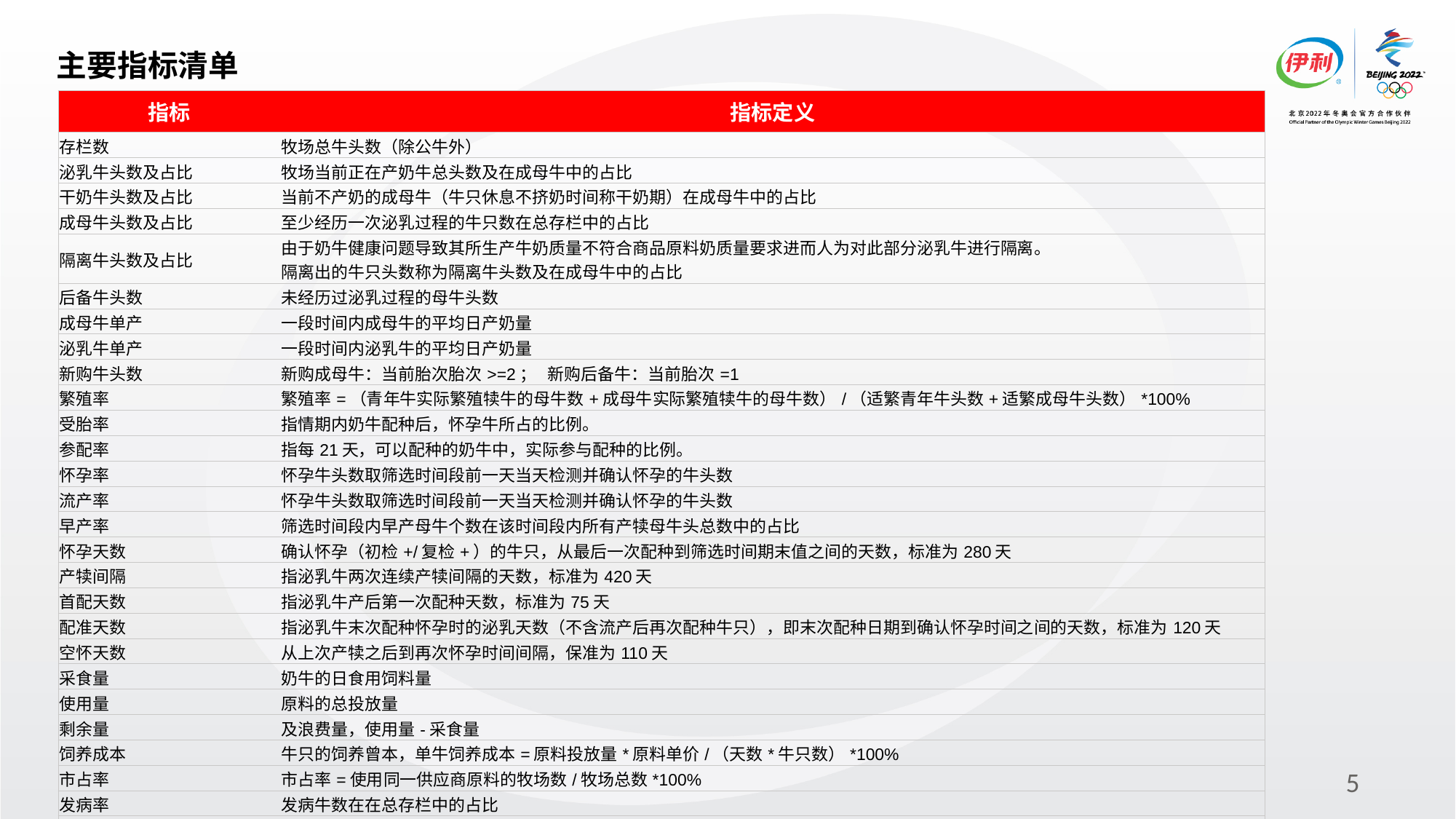

# 主要指标清单
| 指标 | 指标定义 |
| --- | --- |
| 存栏数 | 牧场总牛头数（除公牛外） |
| 泌乳牛头数及占比 | 牧场当前正在产奶牛总头数及在成母牛中的占比 |
| 干奶牛头数及占比 | 当前不产奶的成母牛（牛只休息不挤奶时间称干奶期）在成母牛中的占比 |
| 成母牛头数及占比 | 至少经历一次泌乳过程的牛只数在总存栏中的占比 |
| 隔离牛头数及占比 | 由于奶牛健康问题导致其所生产牛奶质量不符合商品原料奶质量要求进而人为对此部分泌乳牛进行隔离。 隔离出的牛只头数称为隔离牛头数及在成母牛中的占比 |
| 后备牛头数 | 未经历过泌乳过程的母牛头数 |
| 成母牛单产 | 一段时间内成母牛的平均日产奶量 |
| 泌乳牛单产 | 一段时间内泌乳牛的平均日产奶量 |
| 新购牛头数 | 新购成母牛：当前胎次胎次>=2； 新购后备牛：当前胎次=1 |
| 繁殖率 | 繁殖率=（青年牛实际繁殖犊牛的母牛数+成母牛实际繁殖犊牛的母牛数）/（适繁青年牛头数+适繁成母牛头数）\*100% |
| 受胎率 | 指情期内奶牛配种后，怀孕牛所占的比例。 |
| 参配率 | 指每21天，可以配种的奶牛中，实际参与配种的比例。 |
| 怀孕率 | 怀孕牛头数取筛选时间段前一天当天检测并确认怀孕的牛头数 |
| 流产率 | 怀孕牛头数取筛选时间段前一天当天检测并确认怀孕的牛头数 |
| 早产率 | 筛选时间段内早产母牛个数在该时间段内所有产犊母牛头总数中的占比 |
| 怀孕天数 | 确认怀孕（初检+/复检+）的牛只，从最后一次配种到筛选时间期末值之间的天数，标准为280天 |
| 产犊间隔 | 指泌乳牛两次连续产犊间隔的天数，标准为420天 |
| 首配天数 | 指泌乳牛产后第一次配种天数，标准为75天 |
| 配准天数 | 指泌乳牛末次配种怀孕时的泌乳天数（不含流产后再次配种牛只），即末次配种日期到确认怀孕时间之间的天数，标准为120天 |
| 空怀天数 | 从上次产犊之后到再次怀孕时间间隔，保准为110天 |
| 采食量 | 奶牛的日食用饲料量 |
| 使用量 | 原料的总投放量 |
| 剩余量 | 及浪费量，使用量-采食量 |
| 饲养成本 | 牛只的饲养曾本，单牛饲养成本=原料投放量\*原料单价/（天数\*牛只数）\*100% |
| 市占率 | 市占率=使用同一供应商原料的牧场数/牧场总数\*100% |
| 发病率 | 发病牛数在在总存栏中的占比 |
| 淘汰率 | 淘汰牛数在总存栏中的占比，包括主动淘汰与被动淘汰 |
|  |  |
5